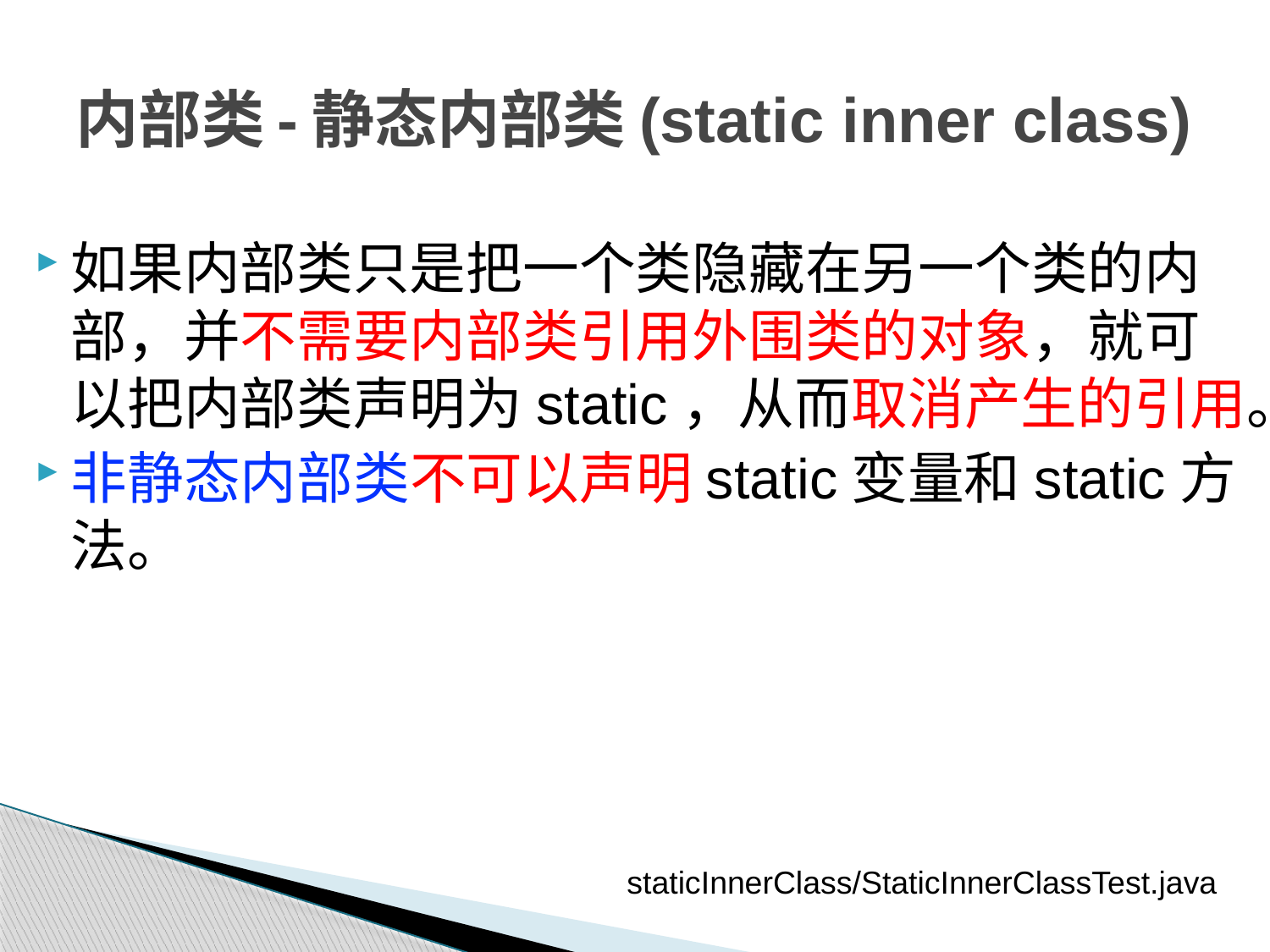

# 内部类-静态内部类(static inner class)
如果内部类只是把一个类隐藏在另一个类的内部，并不需要内部类引用外围类的对象，就可以把内部类声明为static，从而取消产生的引用。
非静态内部类不可以声明static变量和static方法。

staticInnerClass/StaticInnerClassTest.java